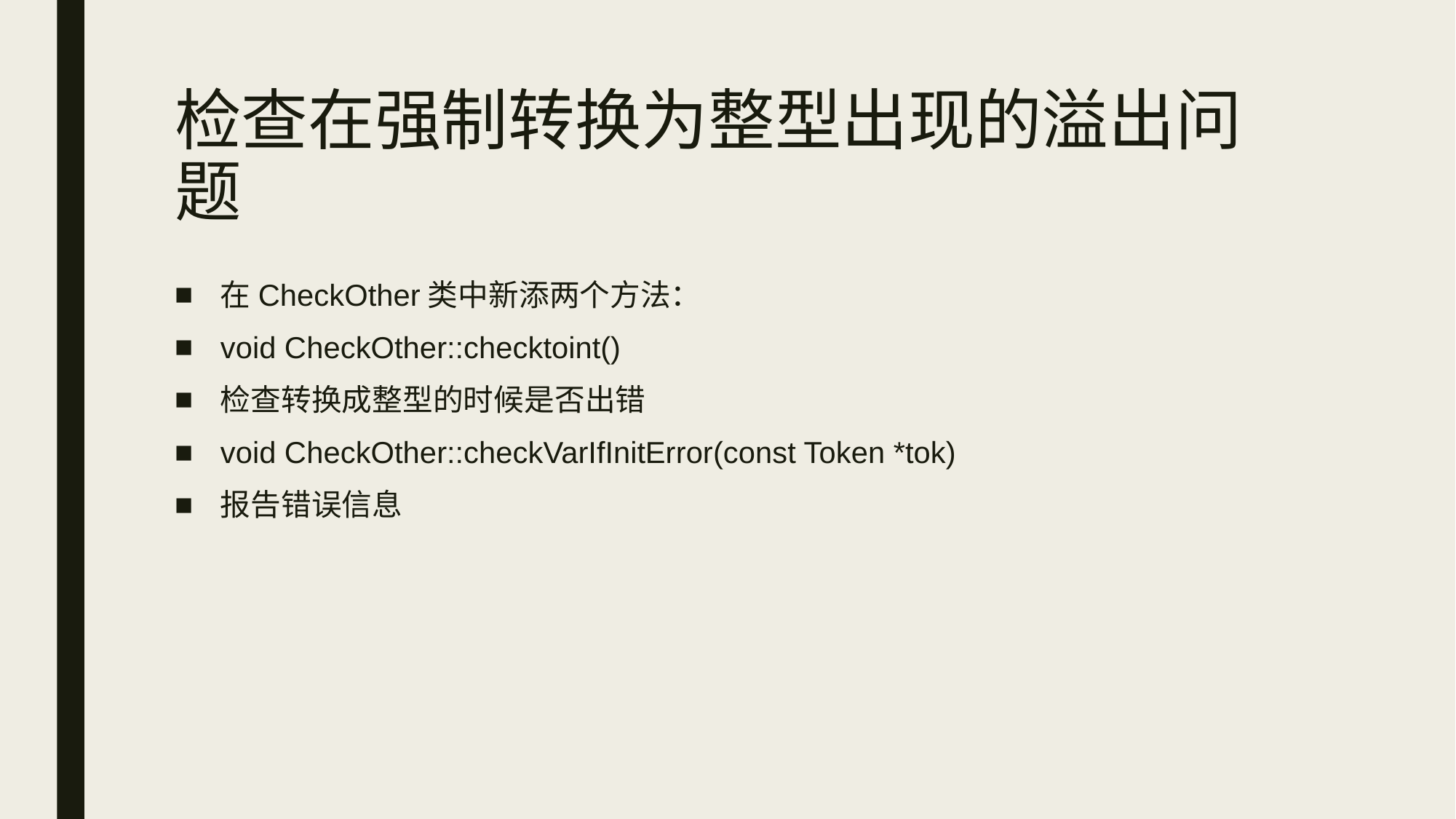

# 检查在强制转换为整型出现的溢出问题
在CheckOther类中新添两个方法：
void CheckOther::checktoint()
检查转换成整型的时候是否出错
void CheckOther::checkVarIfInitError(const Token *tok)
报告错误信息